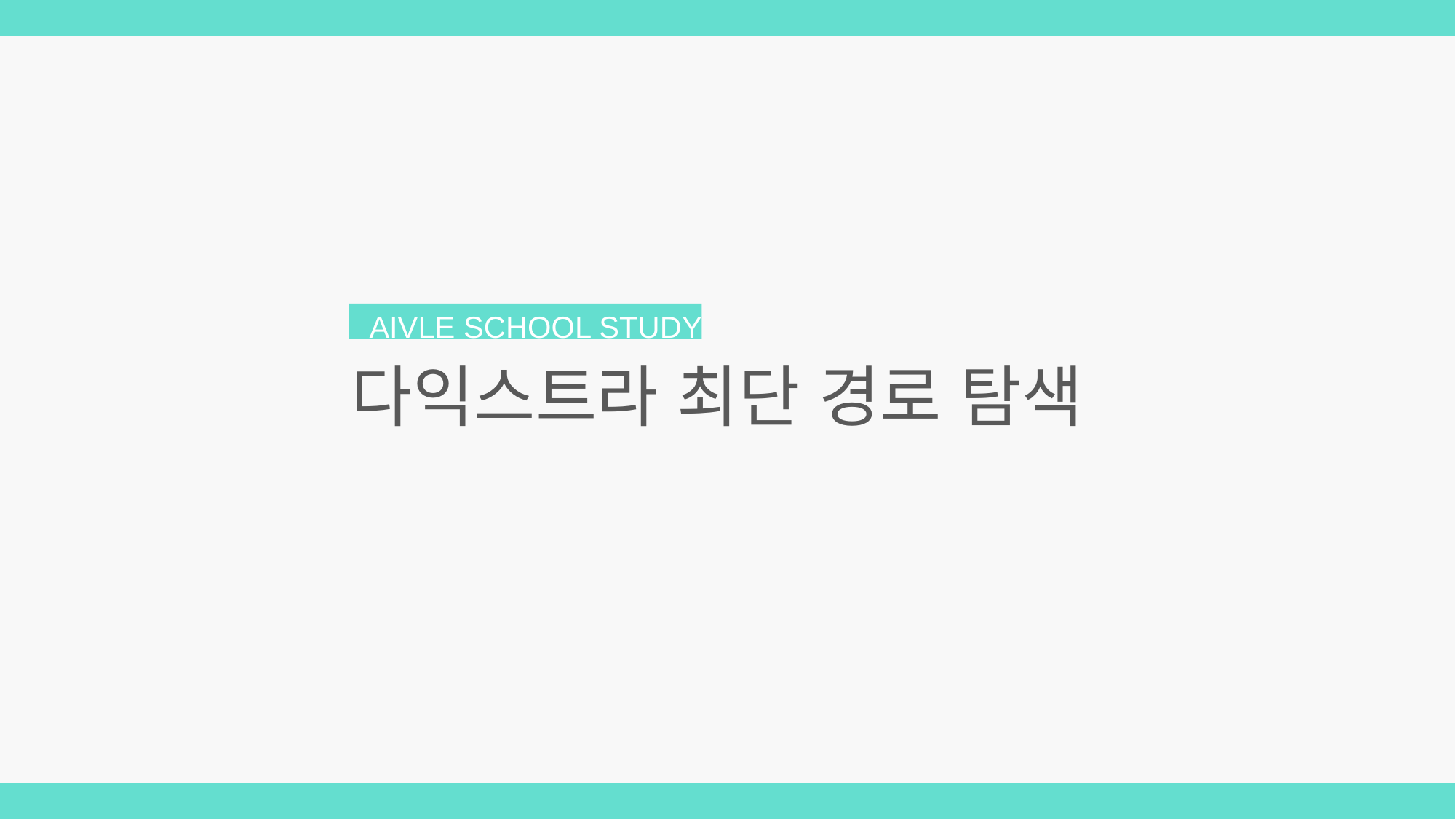

AIVLE SCHOOL STUDY

다익스트라 최단 경로 탐색